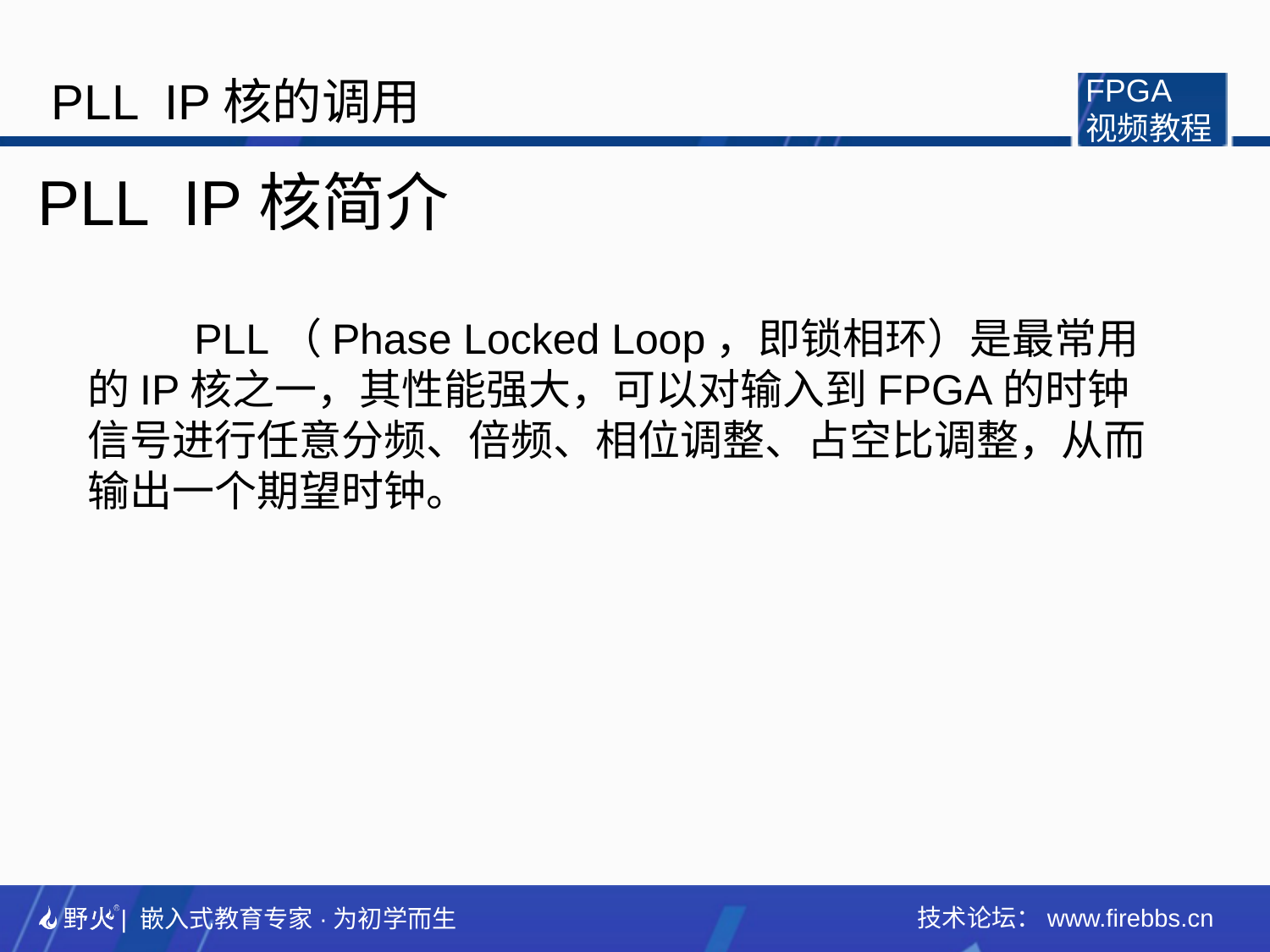

PLL  IP核的调用
FPGA
视频教程
PLL  IP核简介
         PLL（Phase Locked Loop，即锁相环）是最常用的IP核之一，其性能强大，可以对输入到FPGA的时钟信号进行任意分频、倍频、相位调整、占空比调整，从而输出一个期望时钟。